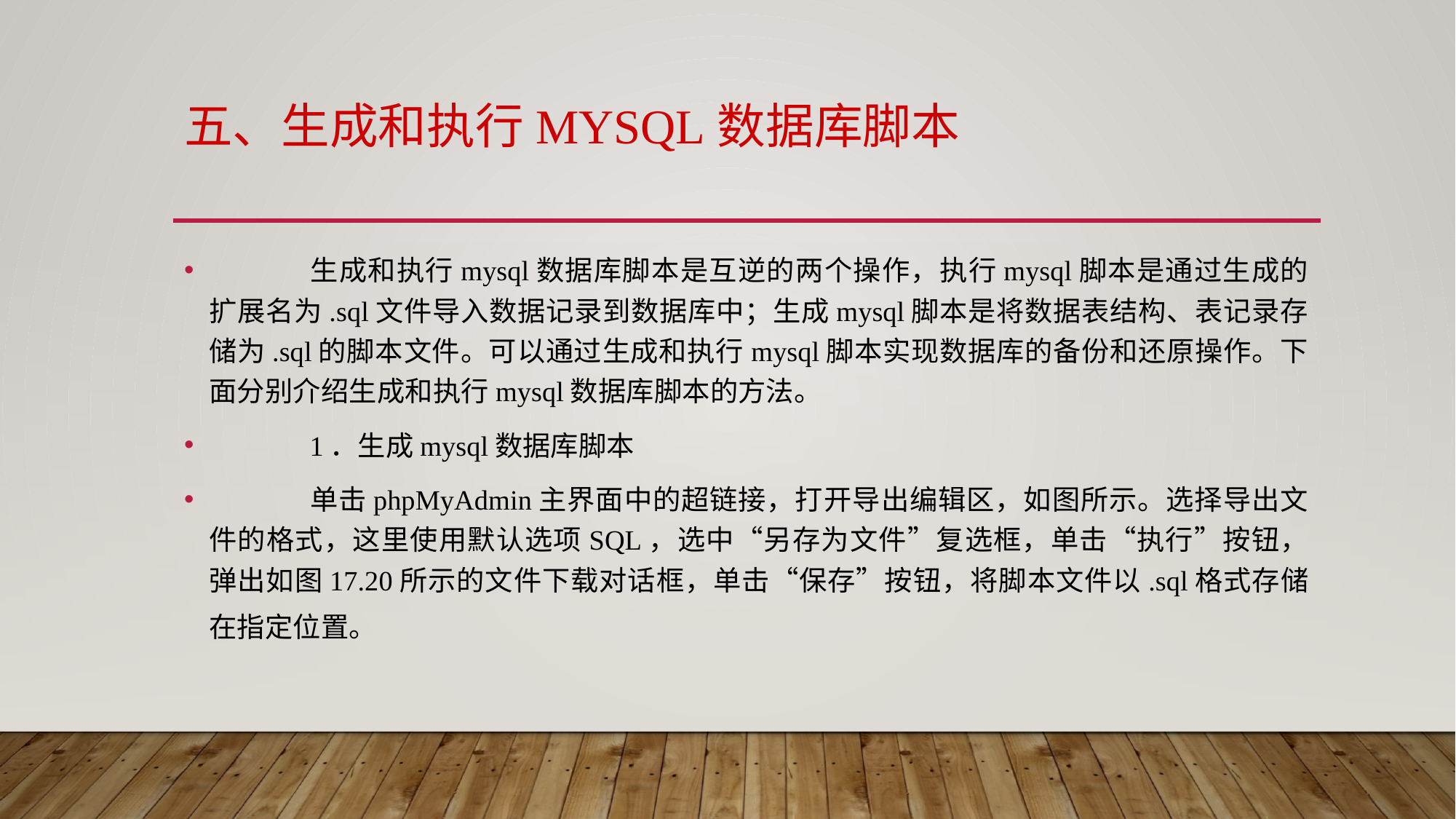

# 五、生成和执行mysql数据库脚本
	生成和执行mysql数据库脚本是互逆的两个操作，执行mysql脚本是通过生成的扩展名为.sql文件导入数据记录到数据库中；生成mysql脚本是将数据表结构、表记录存储为.sql的脚本文件。可以通过生成和执行mysql脚本实现数据库的备份和还原操作。下面分别介绍生成和执行mysql数据库脚本的方法。
	1．生成mysql数据库脚本
	单击phpMyAdmin主界面中的超链接，打开导出编辑区，如图所示。选择导出文件的格式，这里使用默认选项SQL，选中“另存为文件”复选框，单击“执行”按钮，弹出如图17.20所示的文件下载对话框，单击“保存”按钮，将脚本文件以.sql格式存储在指定位置。